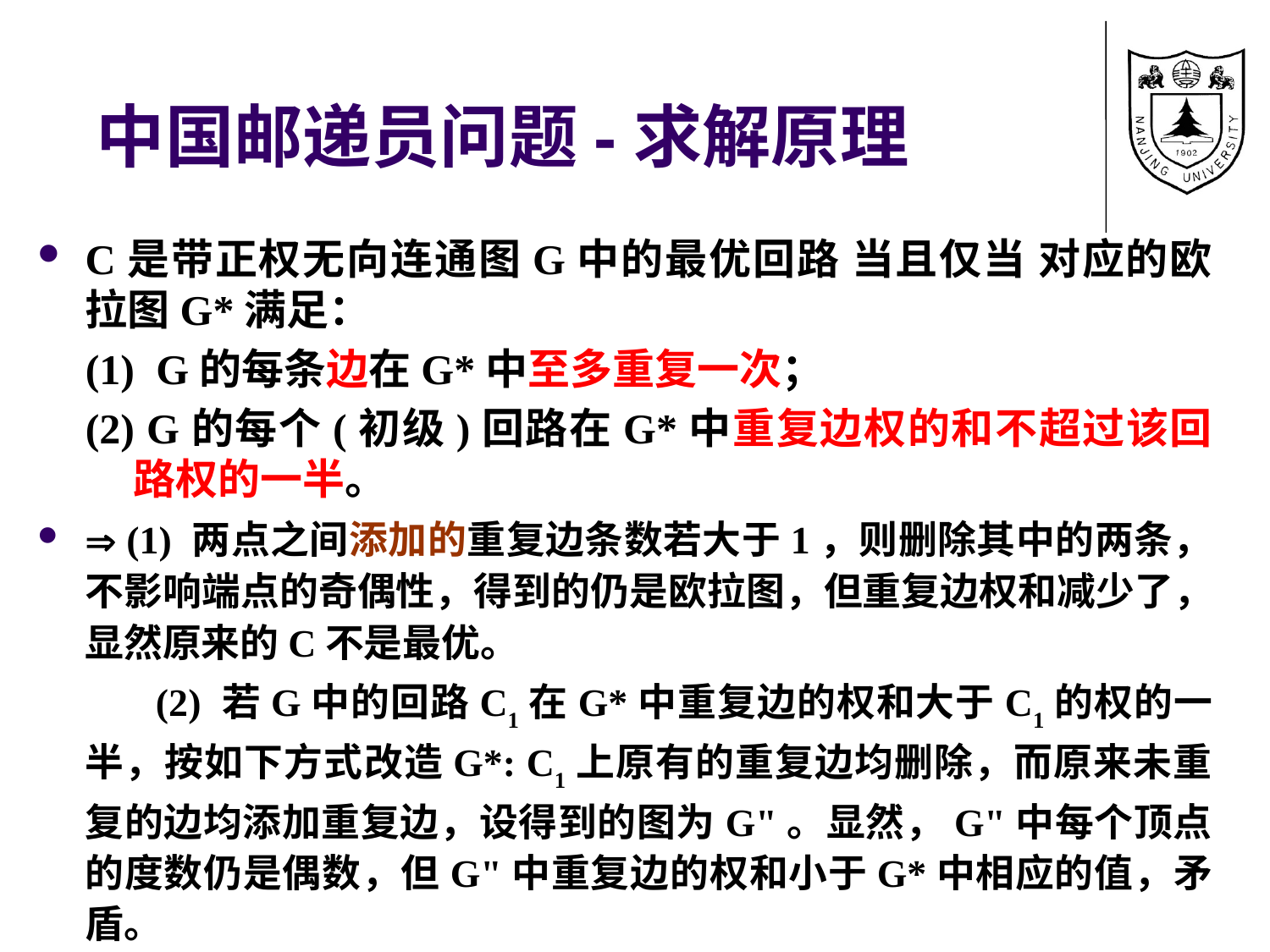

# 中国邮递员问题-求解原理
C是带正权无向连通图G中的最优回路 当且仅当 对应的欧拉图G*满足：
(1)  G的每条边在G*中至多重复一次；
(2) G的每个(初级)回路在G*中重复边权的和不超过该回路权的一半。
⇒ (1) 两点之间添加的重复边条数若大于1，则删除其中的两条，不影响端点的奇偶性，得到的仍是欧拉图，但重复边权和减少了，显然原来的C不是最优。
           (2) 若G中的回路C1在G*中重复边的权和大于C1的权的一半，按如下方式改造G*: C1上原有的重复边均删除，而原来未重复的边均添加重复边，设得到的图为G"。显然，G"中每个顶点的度数仍是偶数，但G"中重复边的权和小于G*中相应的值，矛盾。